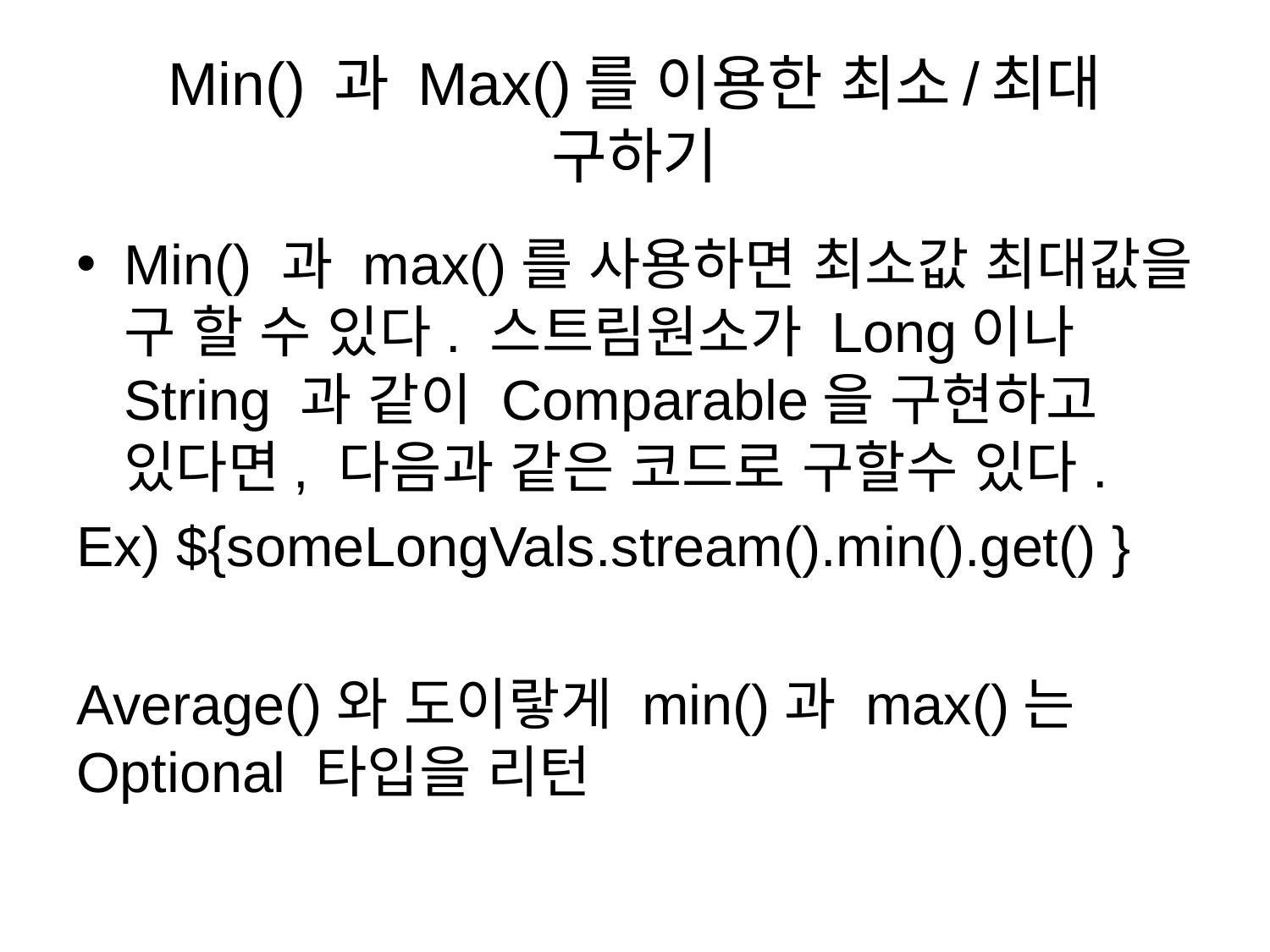

# Min() 과 Max()를 이용한 최소/최대 구하기
Min() 과 max()를 사용하면 최소값 최대값을 구 할 수 있다. 스트림원소가 Long이나 String 과 같이 Comparable을 구현하고 있다면, 다음과 같은 코드로 구할수 있다.
Ex) ${someLongVals.stream().min().get() }

Average()와 도이랗게 min()과 max()는 Optional 타입을 리턴